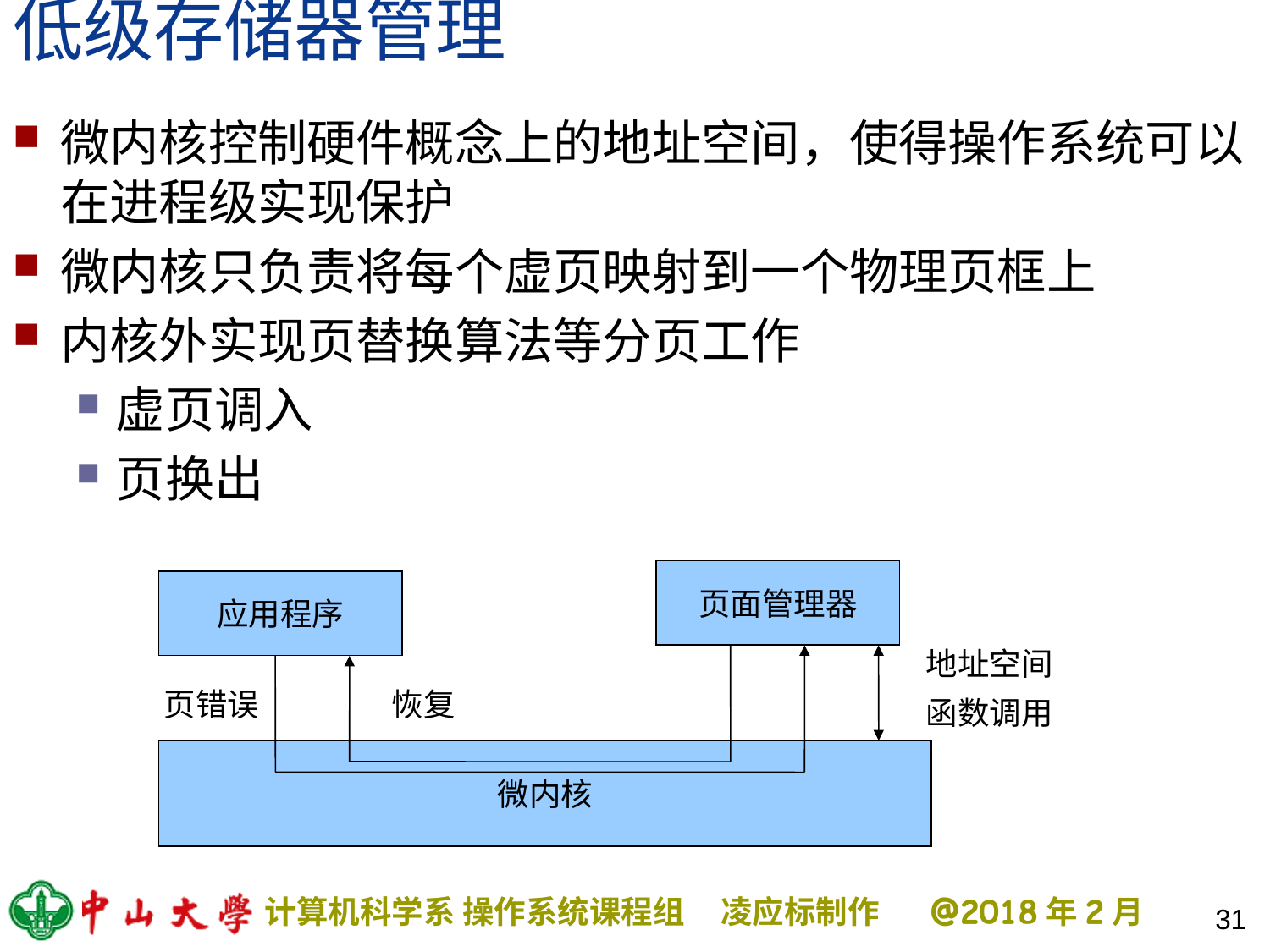

# 低级存储器管理
微内核控制硬件概念上的地址空间，使得操作系统可以在进程级实现保护
微内核只负责将每个虚页映射到一个物理页框上
内核外实现页替换算法等分页工作
虚页调入
页换出

页面管理器
应用程序
地址空间
函数调用

页错误
恢复
微内核

31